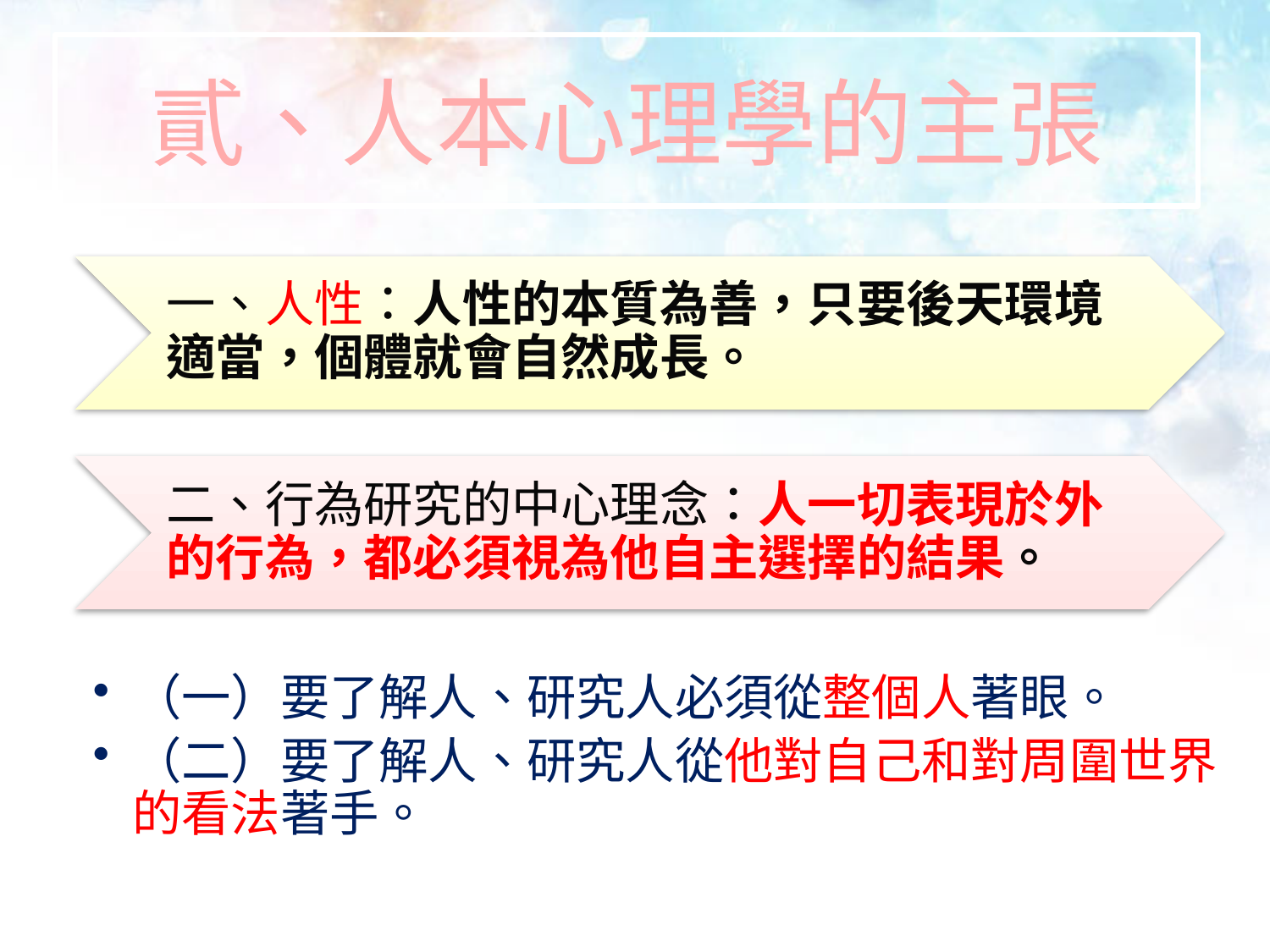

# 貳、人本心理學的主張
一、人性：人性的本質為善，只要後天環境適當，個體就會自然成長。
二、行為研究的中心理念：人一切表現於外的行為，都必須視為他自主選擇的結果。
（一）要了解人、研究人必須從整個人著眼。
（二）要了解人、研究人從他對自己和對周圍世界的看法著手。